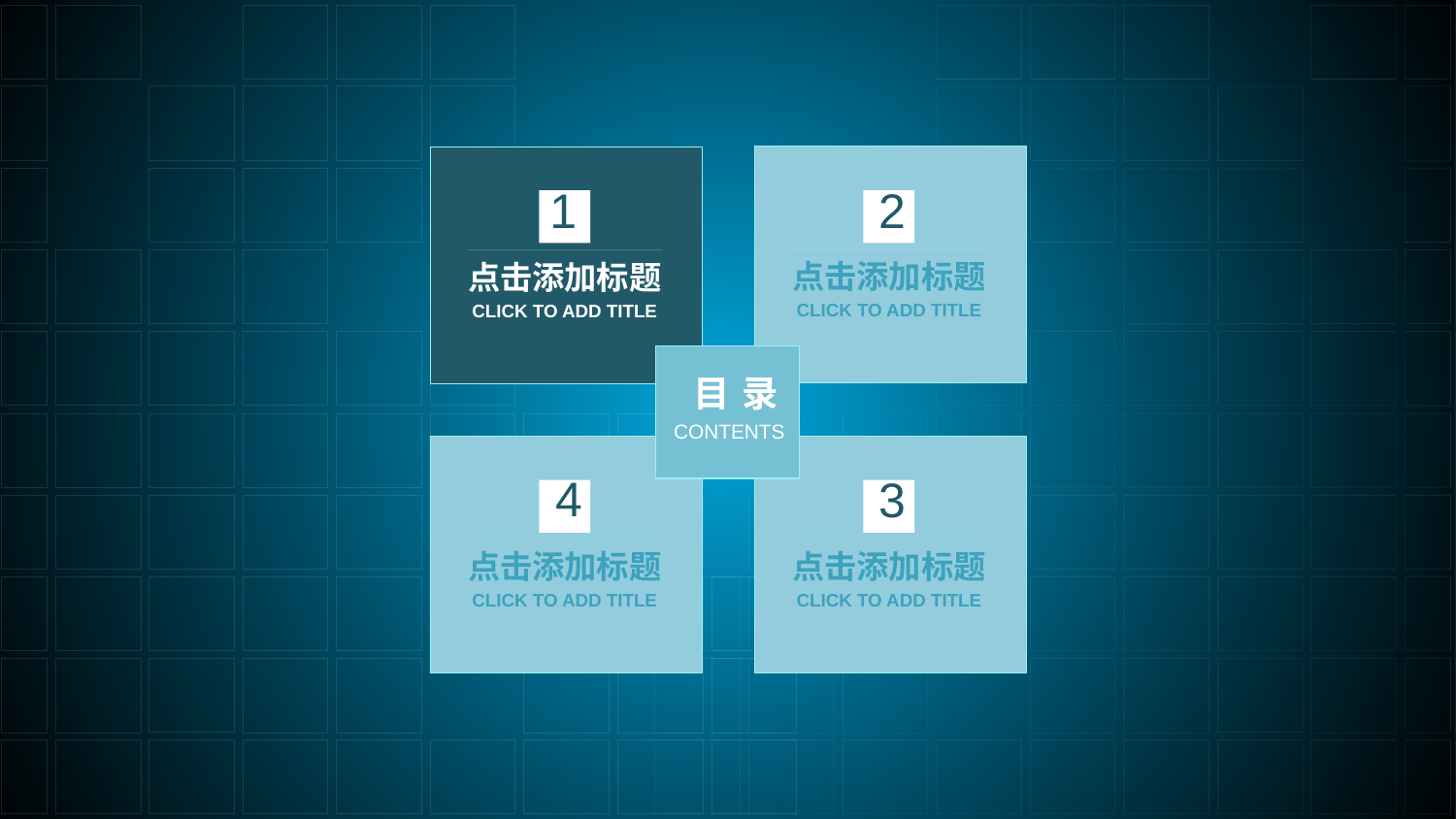

2

点击添加标题
CLICK TO ADD TITLE

1

点击添加标题
CLICK TO ADD TITLE

目录
   CONTENTS

4

点击添加标题
CLICK TO ADD TITLE

3

点击添加标题
CLICK TO ADD TITLE